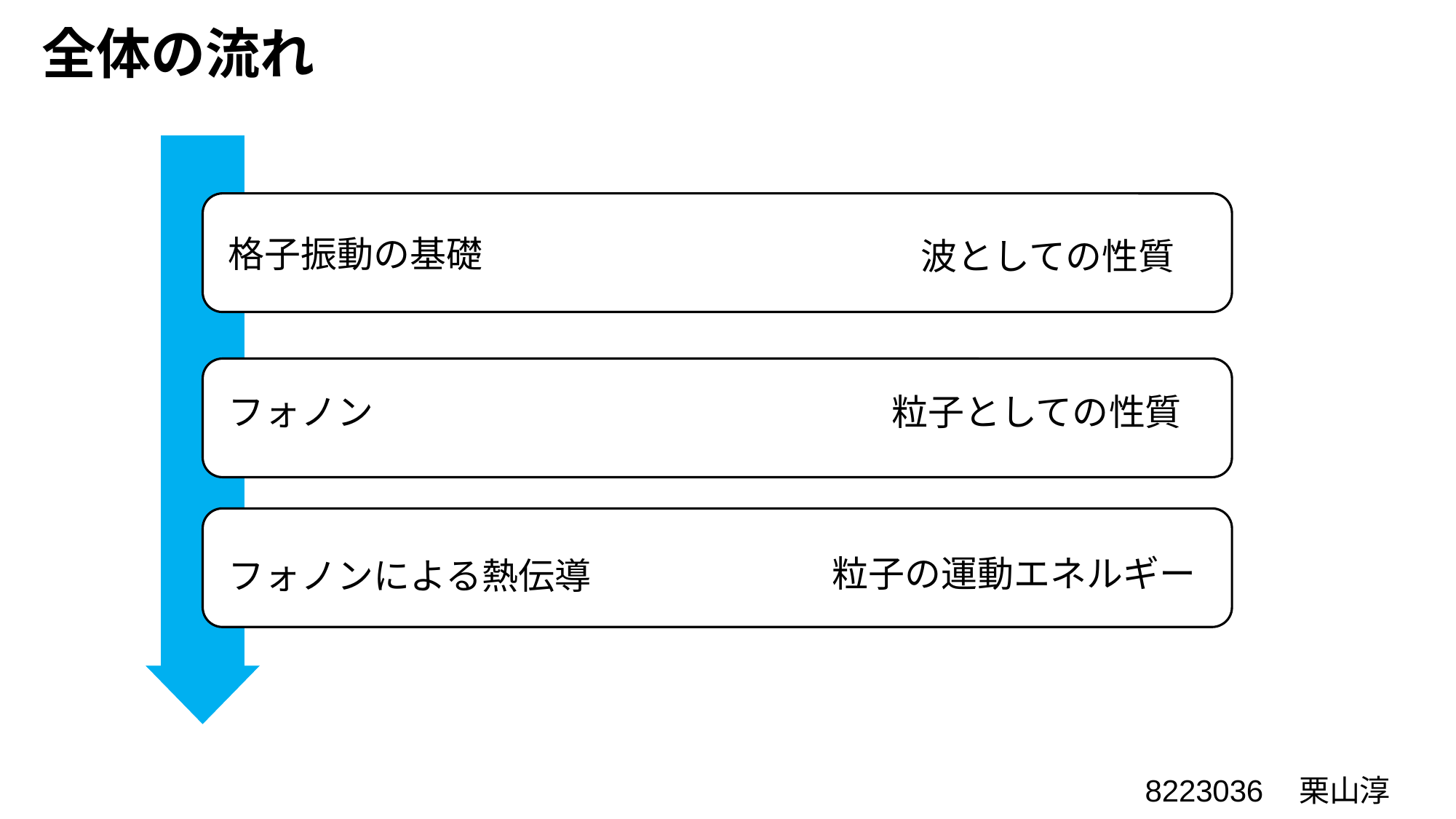

全体の流れ

格子振動の基礎
波としての性質

フォノン
粒子としての性質

粒子の運動エネルギー
フォノンによる熱伝導
8223036　栗山淳